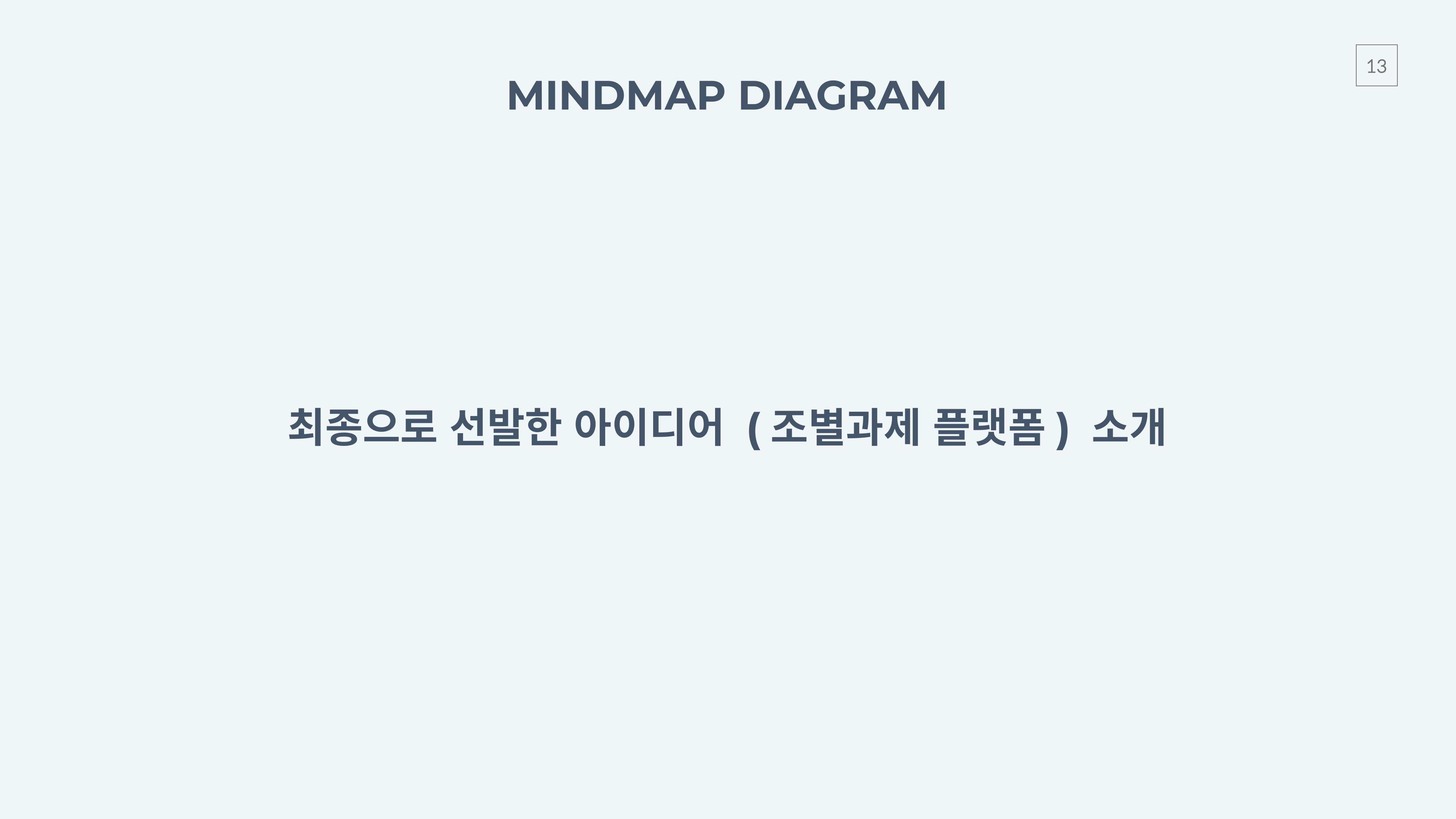

MINDMAP DIAGRAM
최종으로 선발한 아이디어 (조별과제 플랫폼) 소개